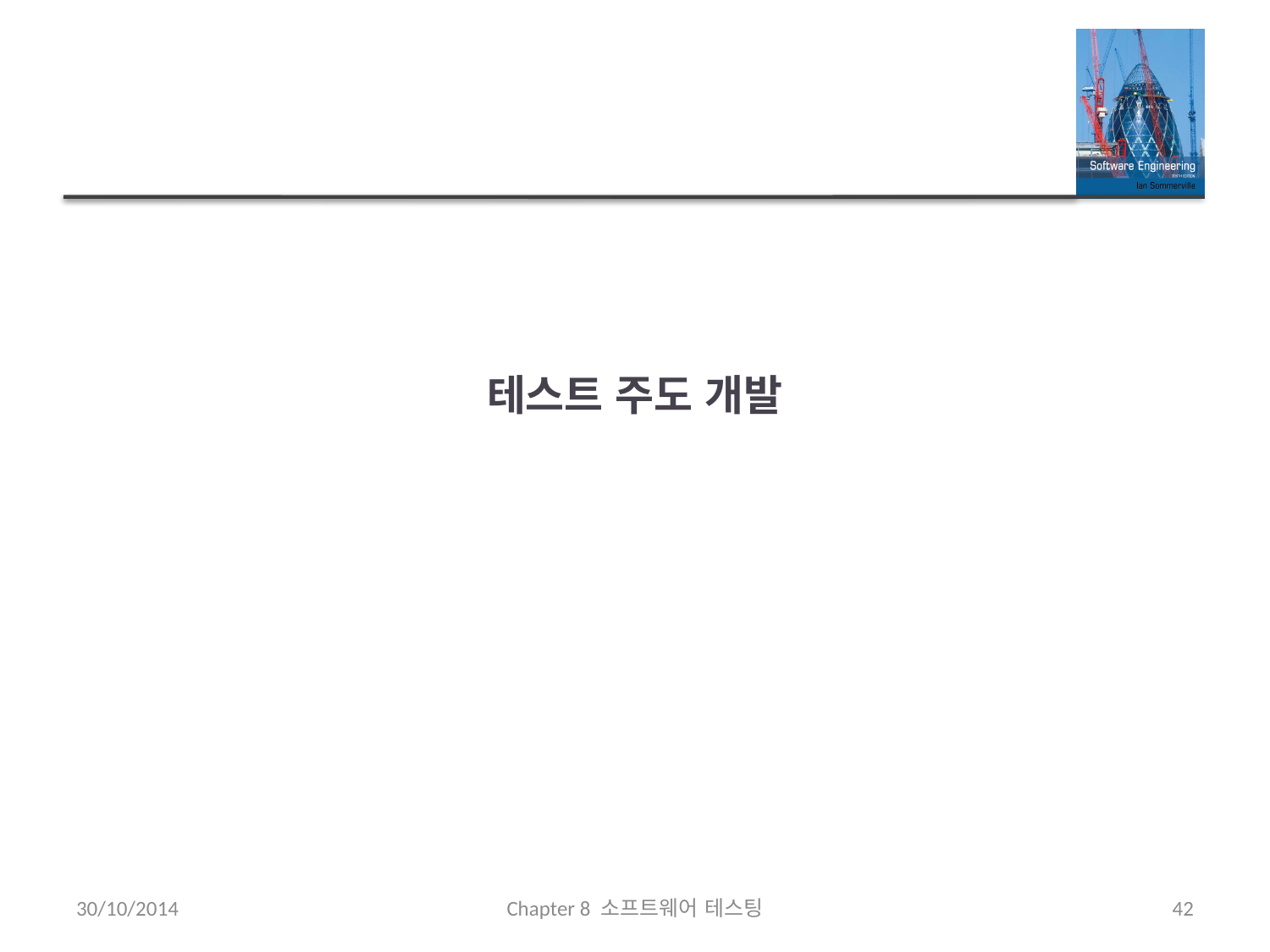

# 테스트 주도 개발
30/10/2014
Chapter 8 소프트웨어 테스팅
42